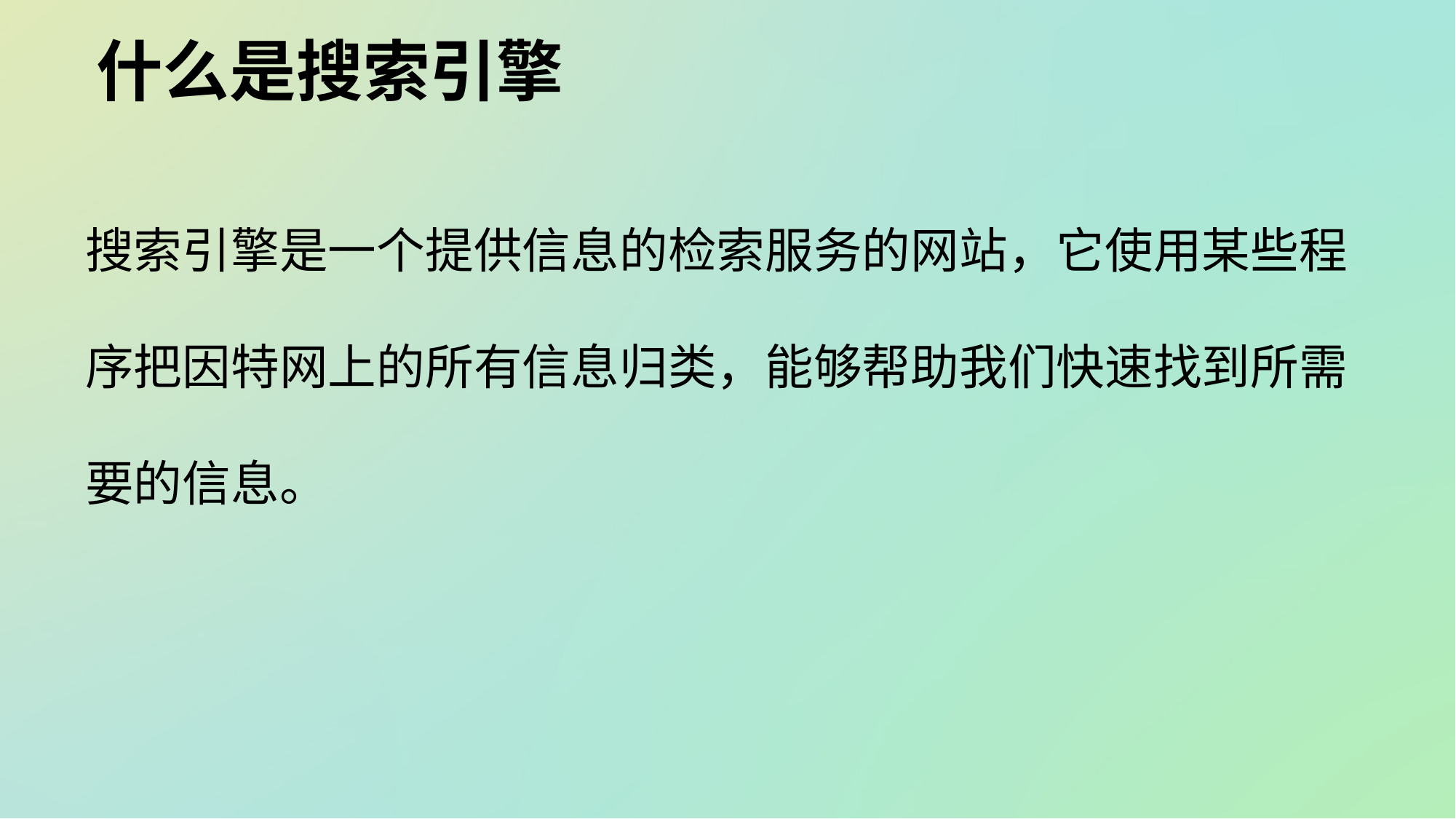

# 什么是搜索引擎

搜索引擎是一个提供信息的检索服务的网站，它使用某些程

序把因特网上的所有信息归类，能够帮助我们快速找到所需

要的信息。